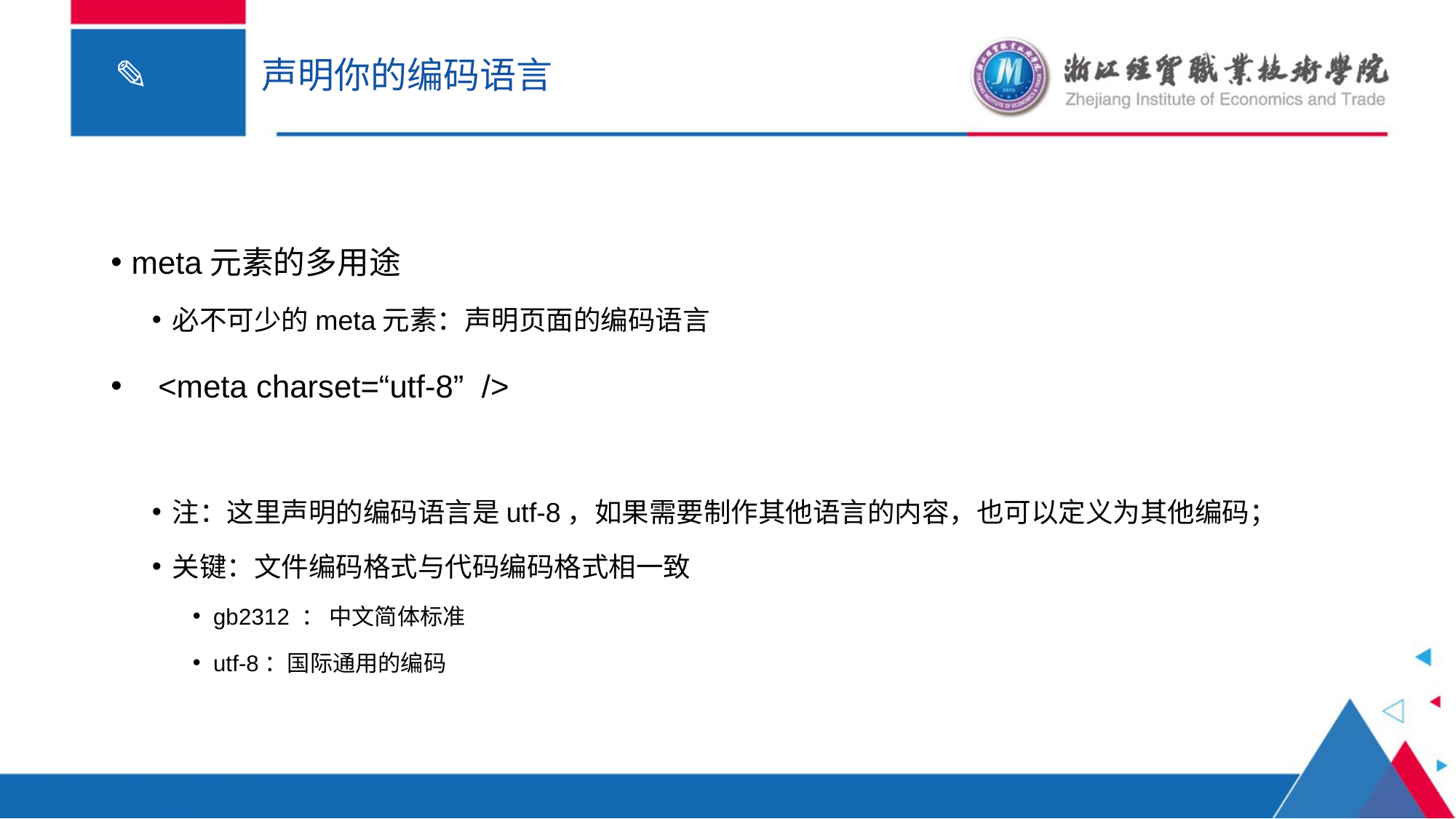

# 声明你的编码语言
meta元素的多用途
必不可少的meta元素：声明页面的编码语言
   <meta charset=“utf-8”  />

注：这里声明的编码语言是utf-8，如果需要制作其他语言的内容，也可以定义为其他编码；
关键：文件编码格式与代码编码格式相一致
gb2312 ： 中文简体标准
utf-8：国际通用的编码